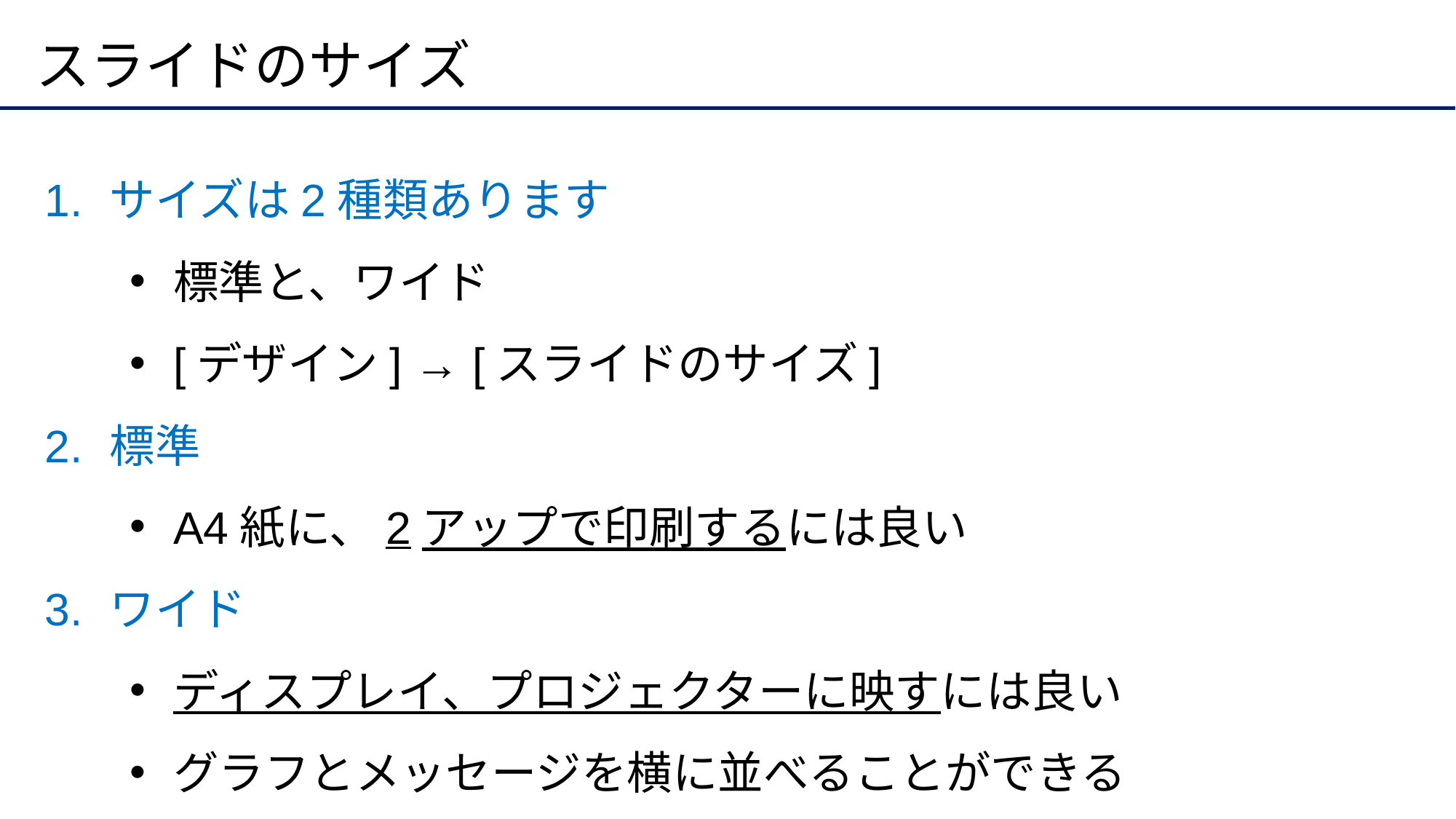

# スライドのサイズ
サイズは2種類あります
標準と、ワイド
[デザイン] → [スライドのサイズ]
標準
A4紙に、2アップで印刷するには良い
ワイド
ディスプレイ、プロジェクターに映すには良い
グラフとメッセージを横に並べることができる